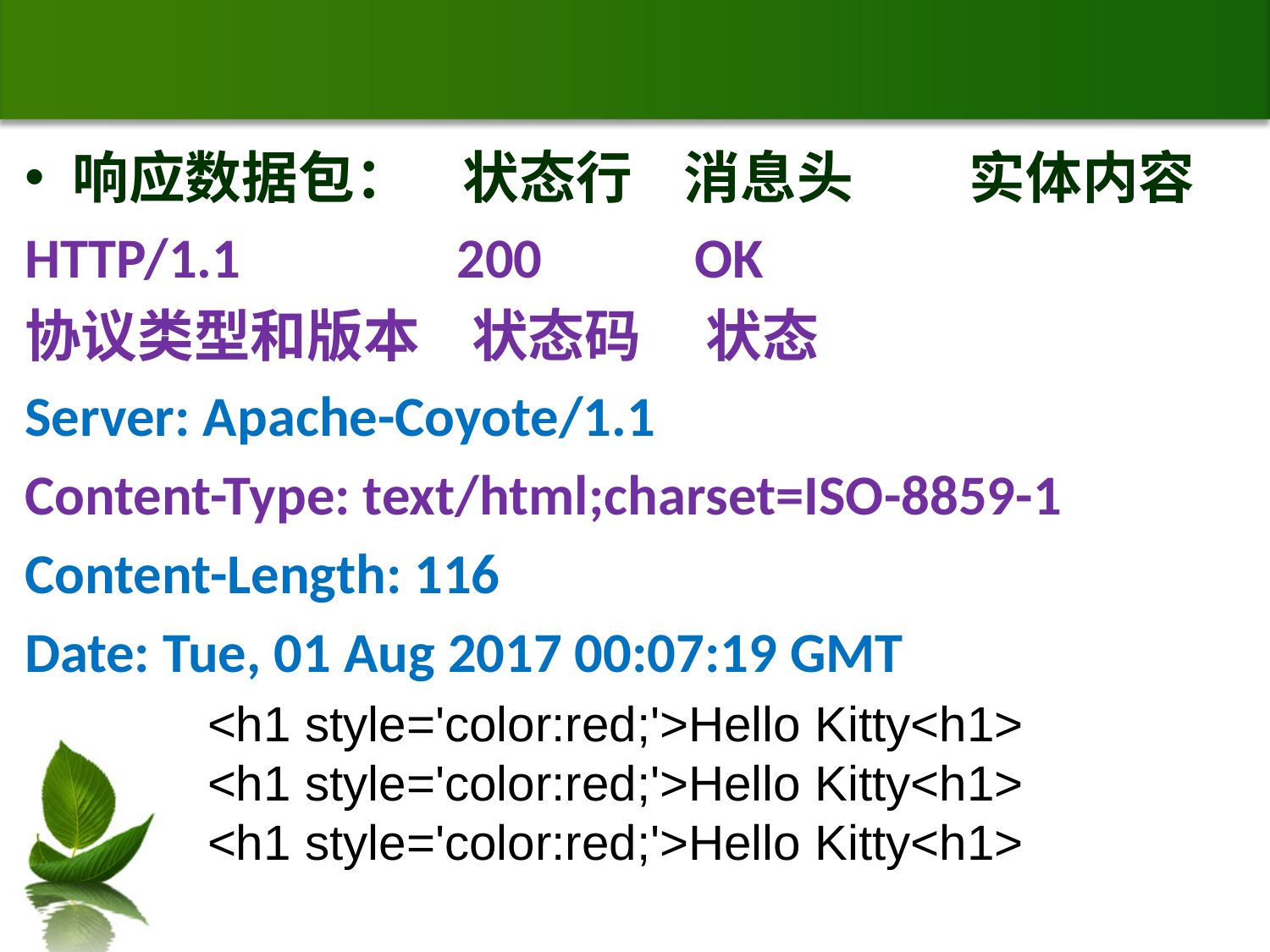

#
响应数据包：    状态行    消息头         实体内容
HTTP/1.1                 200            OK
协议类型和版本    状态码     状态
Server: Apache-Coyote/1.1
Content-Type: text/html;charset=ISO-8859-1
Content-Length: 116
Date: Tue, 01 Aug 2017 00:07:19 GMT

<h1 style='color:red;'>Hello Kitty<h1>
<h1 style='color:red;'>Hello Kitty<h1>
<h1 style='color:red;'>Hello Kitty<h1>